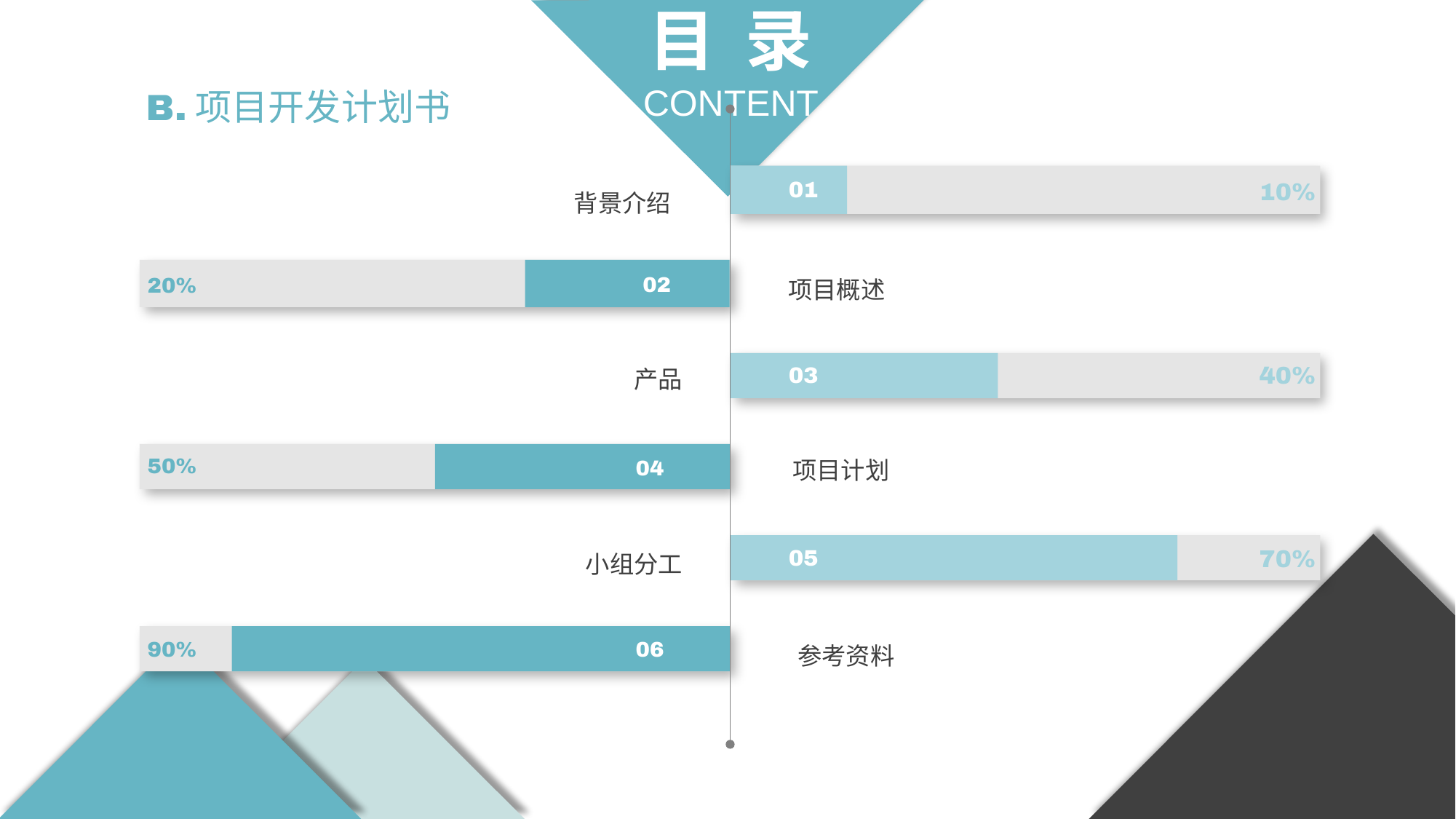

目  录
CONTENT
B.项目开发计划书

背景介绍

01
10%

项目概述

02
20%

产品

40%
03

项目计划
50%
04
小组分工
70%
05

参考资料
90%
06